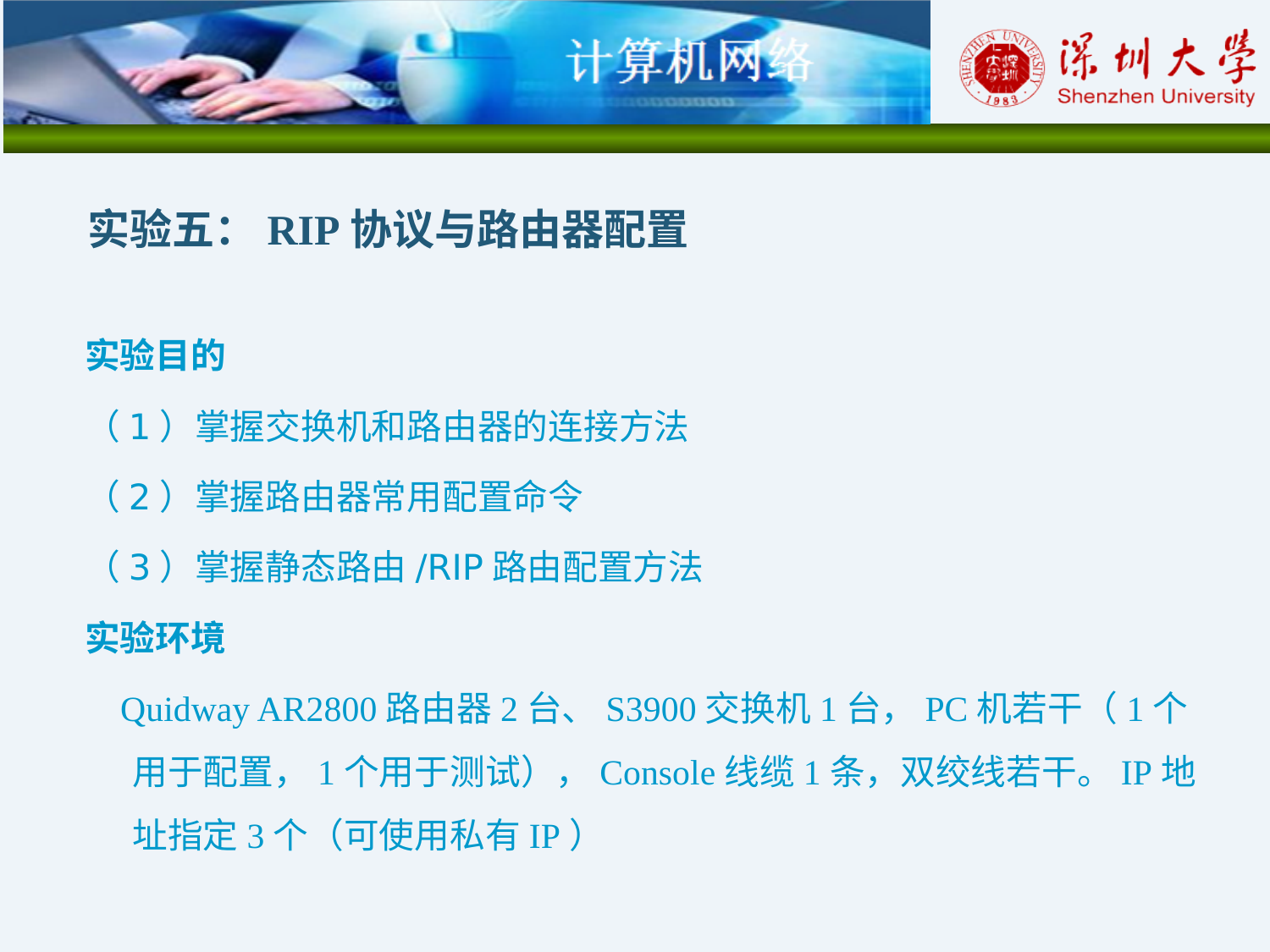

# 实验五：RIP协议与路由器配置
实验目的
（1）掌握交换机和路由器的连接方法
（2）掌握路由器常用配置命令
（3）掌握静态路由/RIP路由配置方法
实验环境
    Quidway AR2800路由器2台、S3900交换机1台，PC机若干（1个用于配置，1个用于测试），Console线缆1条，双绞线若干。IP地址指定3个（可使用私有IP）